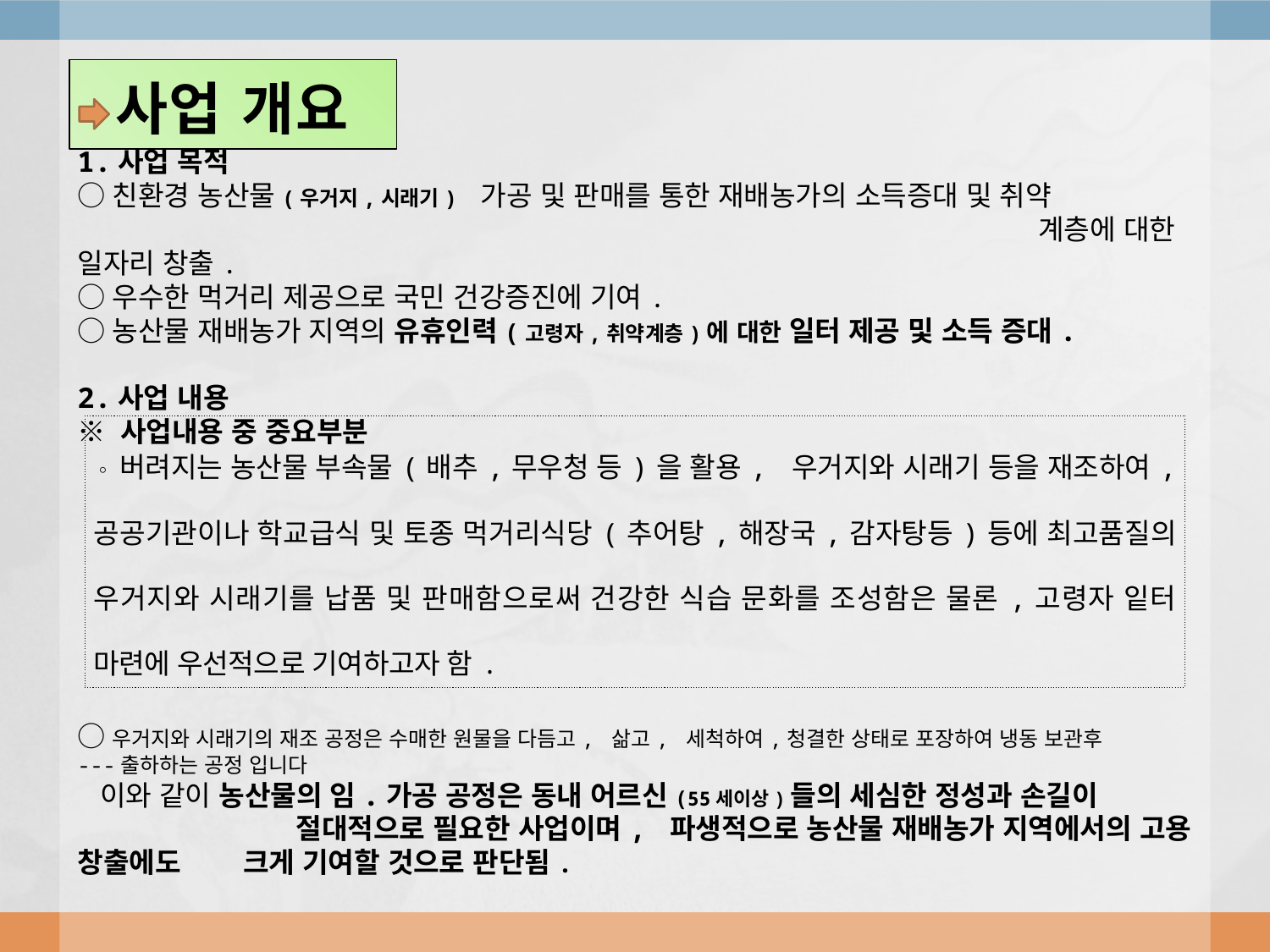

# 사업 개요

1.사업 목적
○친환경 농산물(우거지,시래기) 가공 및 판매를 통한 재배농가의 소득증대 및 취약                                                                                                                                              계층에 대한 일자리 창출.
○우수한 먹거리 제공으로 국민 건강증진에 기여.
○농산물 재배농가 지역의 유휴인력(고령자,취약계층)에 대한 일터 제공 및 소득 증대.

2.사업 내용
※ 사업내용 중 중요부분

○우거지와 시래기의 재조 공정은 수매한 원물을 다듬고, 삶고, 세척하여,청결한 상태로 포장하여 냉동 보관후              ---출하하는 공정 입니다
  이와 같이 농산물의 임.가공 공정은 동내 어르신(55세이상)들의 세심한 정성과 손길이                                         절대적으로 필요한 사업이며, 파생적으로 농산물 재배농가 지역에서의 고용 창출에도        크게 기여할 것으로 판단됨.
| ◦버려지는 농산물 부속물(배추,무우청 등)을 활용, 우거지와 시래기 등을 재조하여, 공공기관이나 학교급식 및 토종 먹거리식당(추어탕,해장국,감자탕등)등에 최고품질의 우거지와 시래기를 납품 및 판매함으로써 건강한 식습 문화를 조성함은 물론,고령자 잍터 마련에 우선적으로 기여하고자 함. |
| --- |